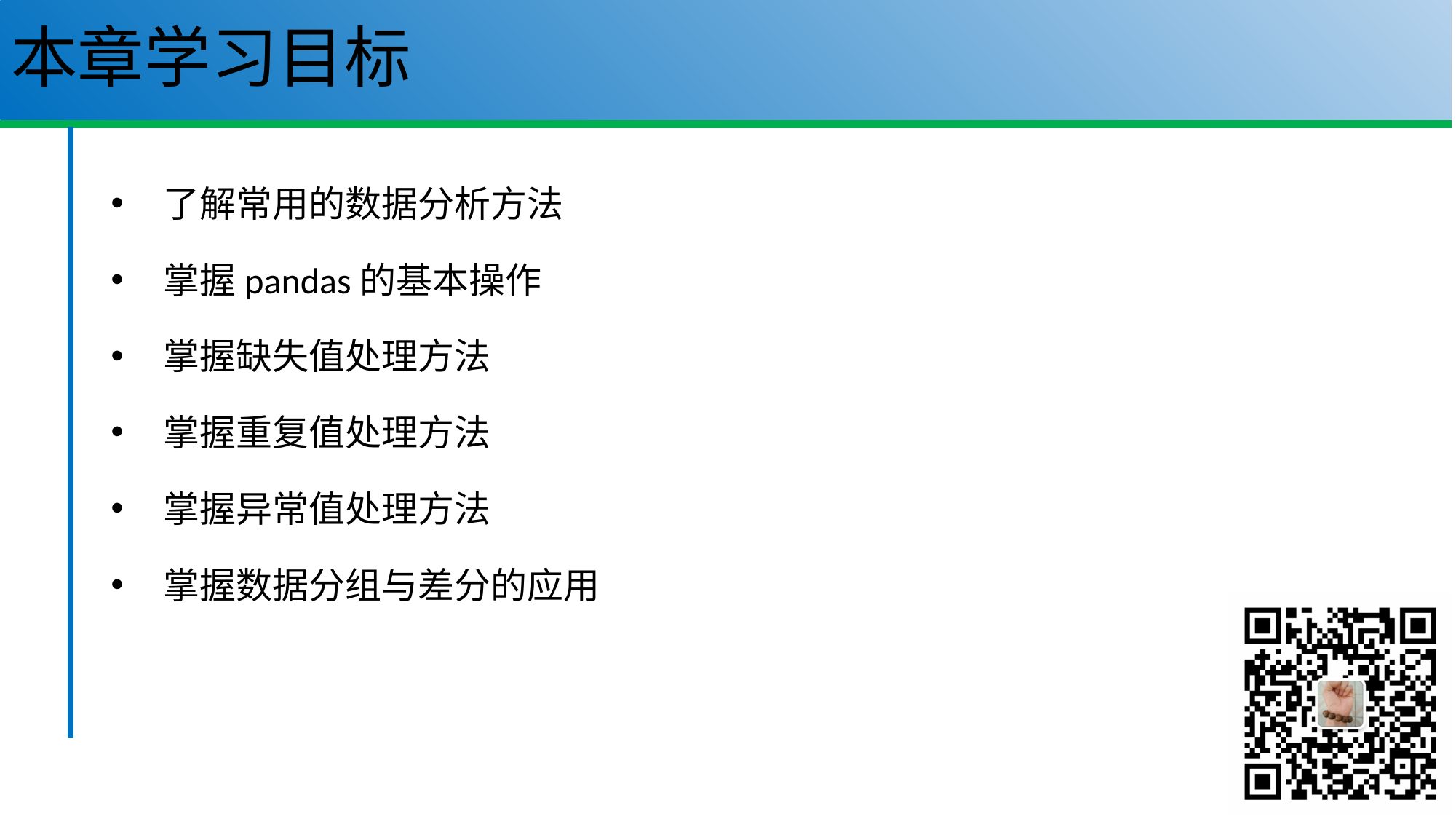

# 本章学习目标
  了解常用的数据分析方法
  掌握pandas的基本操作
  掌握缺失值处理方法
  掌握重复值处理方法
  掌握异常值处理方法
  掌握数据分组与差分的应用
2